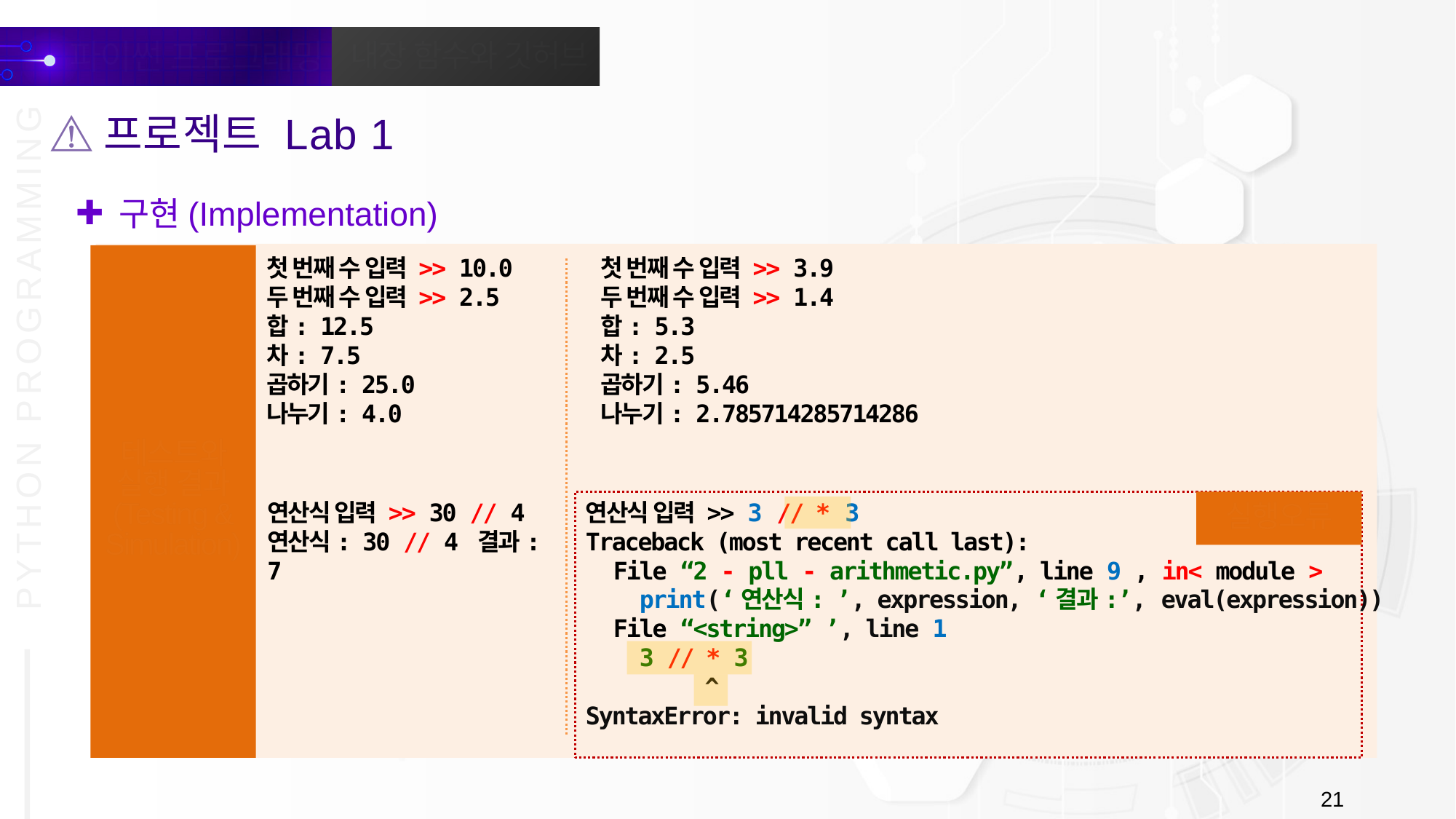

프로젝트 Lab 1
구현(Implementation)

첫 번째 수 입력 >> 10.0
두 번째 수 입력 >> 2.5
합: 12.5
차: 7.5
곱하기: 25.0
나누기: 4.0
첫 번째 수 입력 >> 3.9
두 번째 수 입력 >> 1.4
합: 5.3
차: 2.5
곱하기: 5.46
나누기: 2.785714285714286
테스트와 실행 결과
(Testing &
Simulation)
연산식 입력 >> 30 // 4
연산식: 30 // 4 결과: 7
연산식 입력 >> 3 // * 3
Traceback (most recent call last):
  File “2 - pll - arithmetic.py”, line 9 , in< module >
    print(‘연산식: ’, expression, ‘결과:’, eval(expression))
  File “<string>” ’, line 1
    3 // * 3
         ^
SyntaxError: invalid syntax

실행오류

21